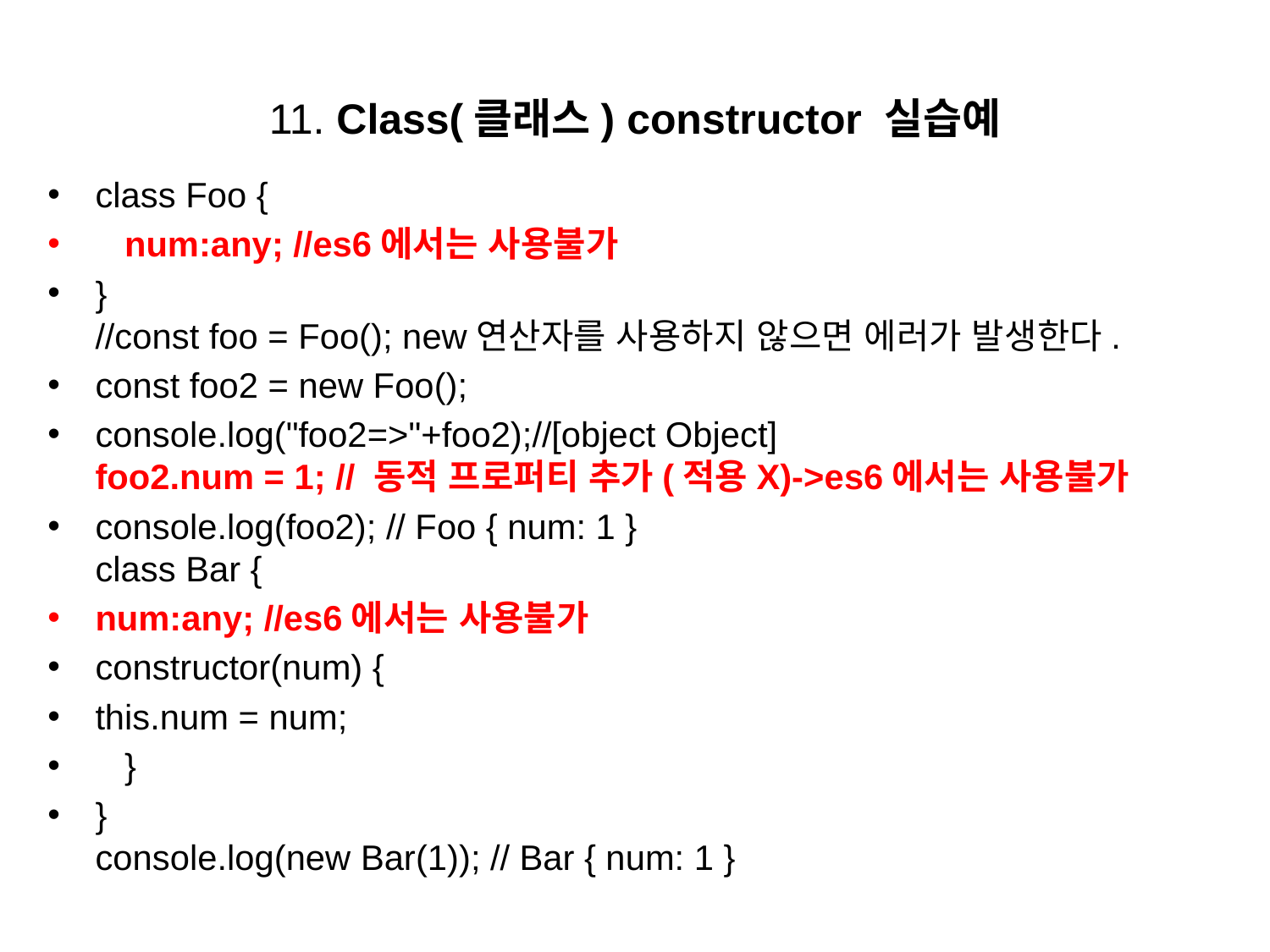

# 11. Class(클래스) constructor 실습예
class Foo {
   num:any; //es6에서는 사용불가
}
//const foo = Foo(); new연산자를 사용하지 않으면 에러가 발생한다.
const foo2 = new Foo();
console.log("foo2=>"+foo2);//[object Object]
foo2.num = 1; // 동적 프로퍼티 추가(적용X)->es6에서는 사용불가
console.log(foo2); // Foo { num: 1 }
class Bar {
num:any; //es6에서는 사용불가
constructor(num) {
this.num = num;
   }
}
console.log(new Bar(1)); // Bar { num: 1 }